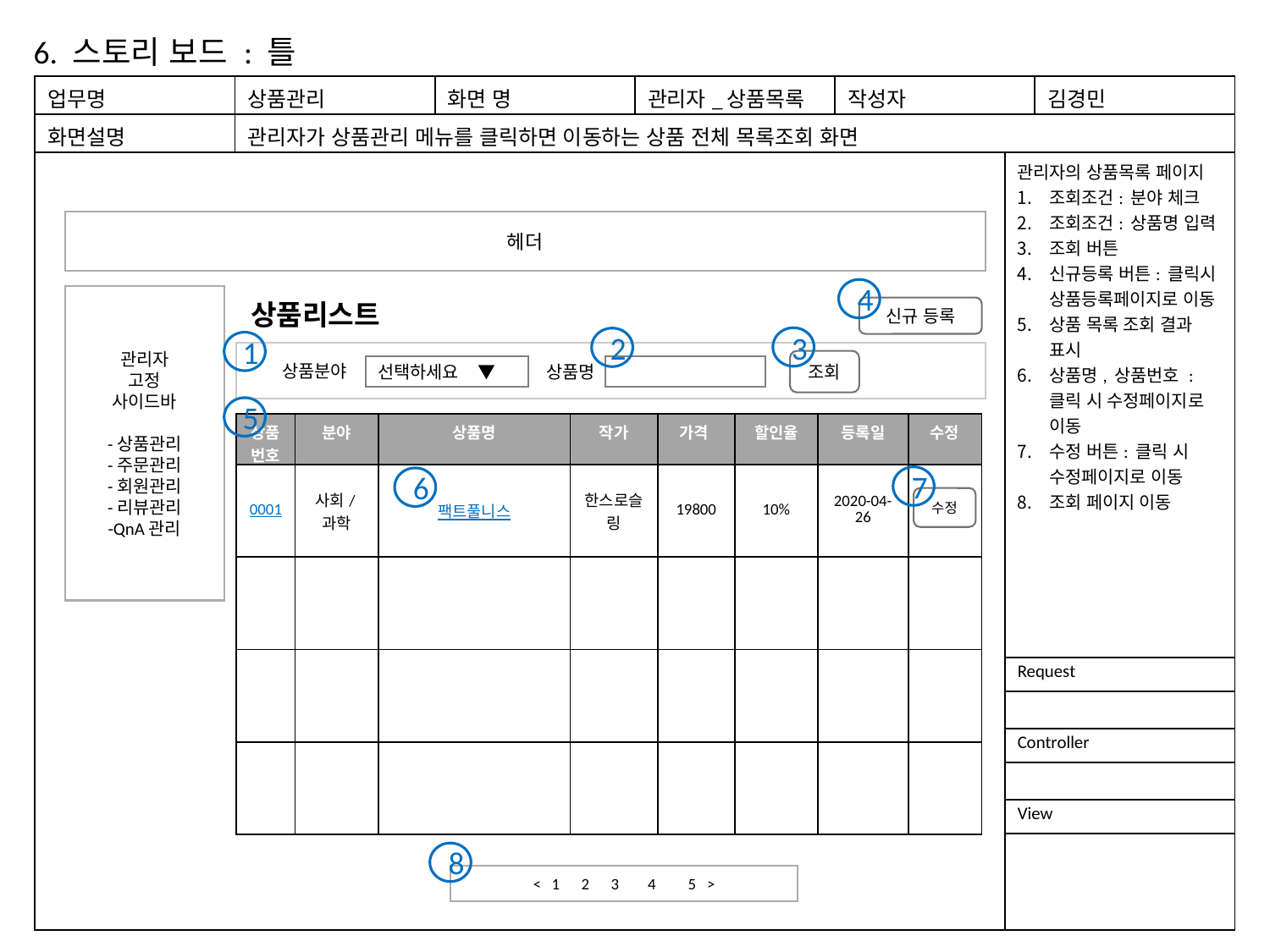

6. 스토리 보드 : 틀

| 업무명 | 상품관리 | 화면 명 | 관리자\_상품목록 | 작성자 |  | 김경민 |
| --- | --- | --- | --- | --- | --- | --- |
| 화면설명 | 관리자가 상품관리 메뉴를 클릭하면 이동하는 상품 전체 목록조회 화면 |  |  |  |  |  |
|  |  |  |  |  | 관리자의 상품목록 페이지 조회조건: 분야 체크 조회조건: 상품명 입력 조회 버튼 신규등록 버튼: 클릭시 상품등록페이지로 이동 상품 목록 조회 결과 표시 상품명, 상품번호 : 클릭 시 수정페이지로 이동 수정 버튼: 클릭 시 수정페이지로 이동 조회 페이지 이동 |  |
|  |  |  |  |  | Request |  |
|  |  |  |  |  |  |  |
|  |  |  |  |  | Controller |  |
|  |  |  |  |  |  |  |
|  |  |  |  |  | View |  |
|  |  |  |  |  |  |  |
헤더
4
관리자
고정
사이드바

-상품관리
-주문관리
-회원관리
-리뷰관리
-QnA관리
상품리스트
신규 등록
3
2
1

상품분야
조회
상품명
선택하세요    ▼

5
| 상품 번호 | 분야 | 상품명 | 작가 | 가격 | 할인율 | 등록일 | 수정 |
| --- | --- | --- | --- | --- | --- | --- | --- |
| 0001 | 사회/과학 | 팩트풀니스 | 한스로슬링 | 19800 | 10% | 2020-04-26 |  |
|  |  |  |  |  |  |  |  |
|  |  |  |  |  |  |  |  |
|  |  |  |  |  |  |  |  |
7
6
수정
8
<   1      2      3        4         5   >